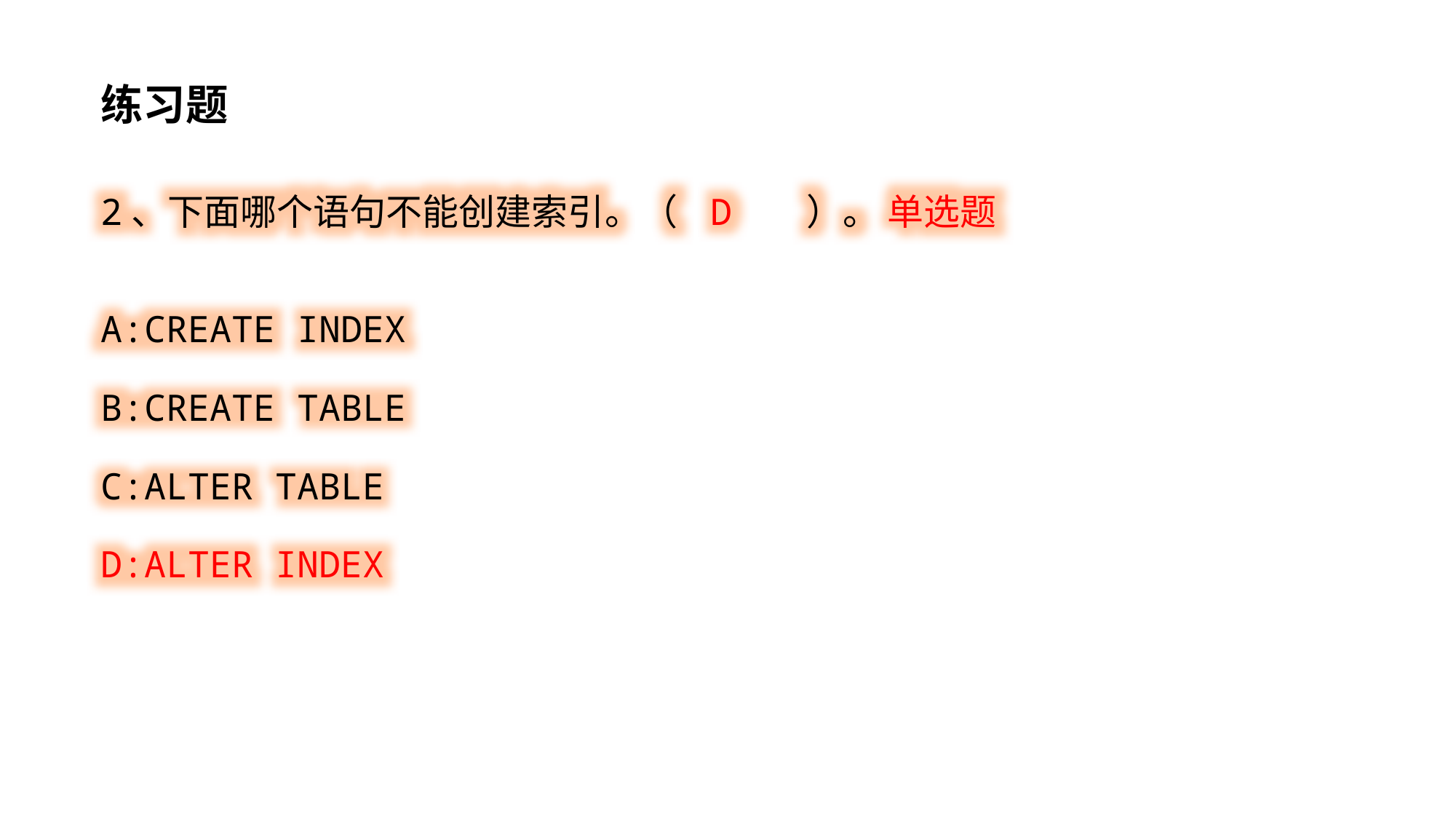

练习题
2、下面哪个语句不能创建索引。（   D   ）。 单选题

A:CREATE INDEX

B:CREATE TABLE

C:ALTER TABLE

D:ALTER INDEX